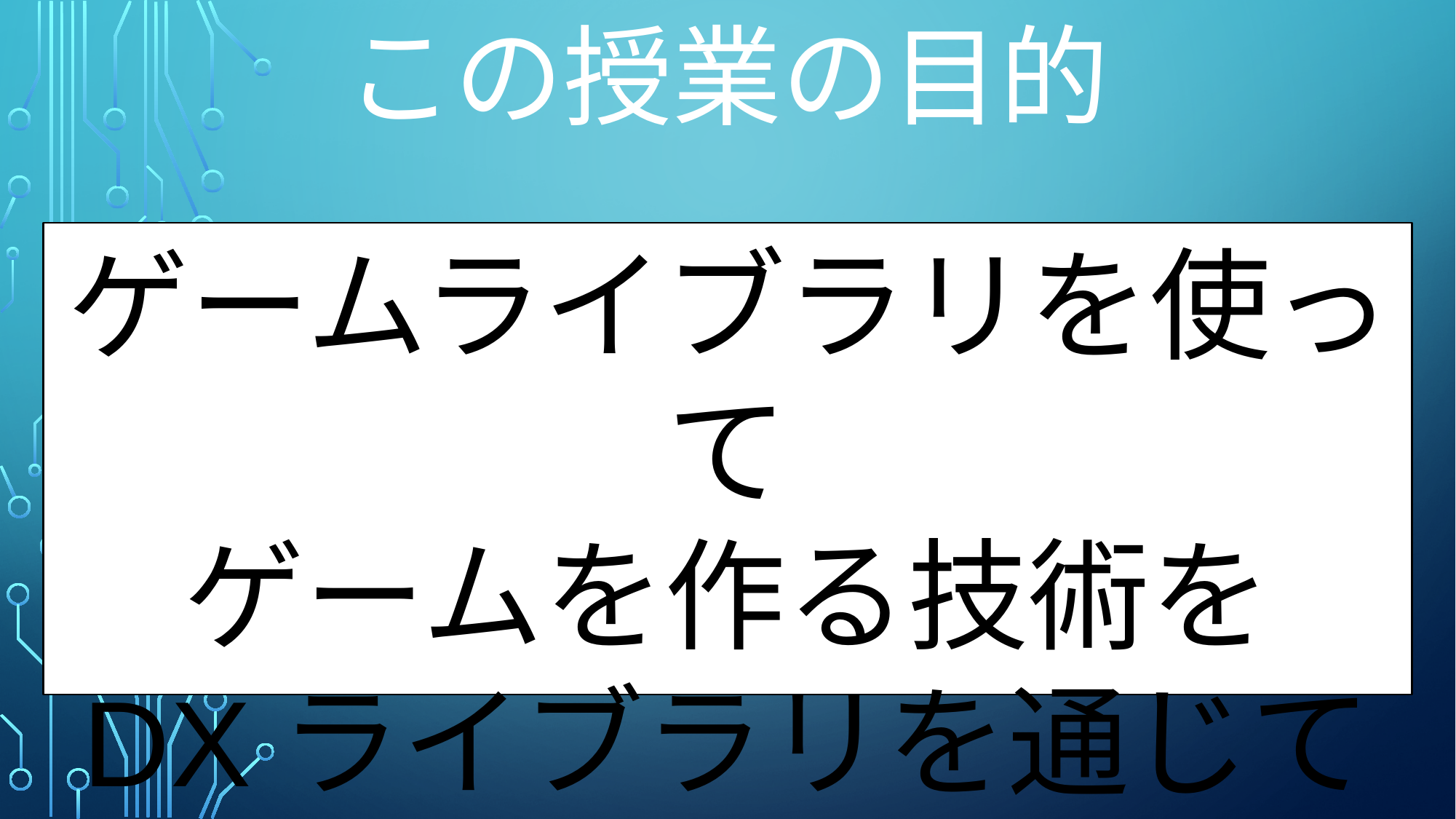

この授業の目的
ゲームライブラリを使って
ゲームを作る技術を
DXライブラリを通じて学ぶ